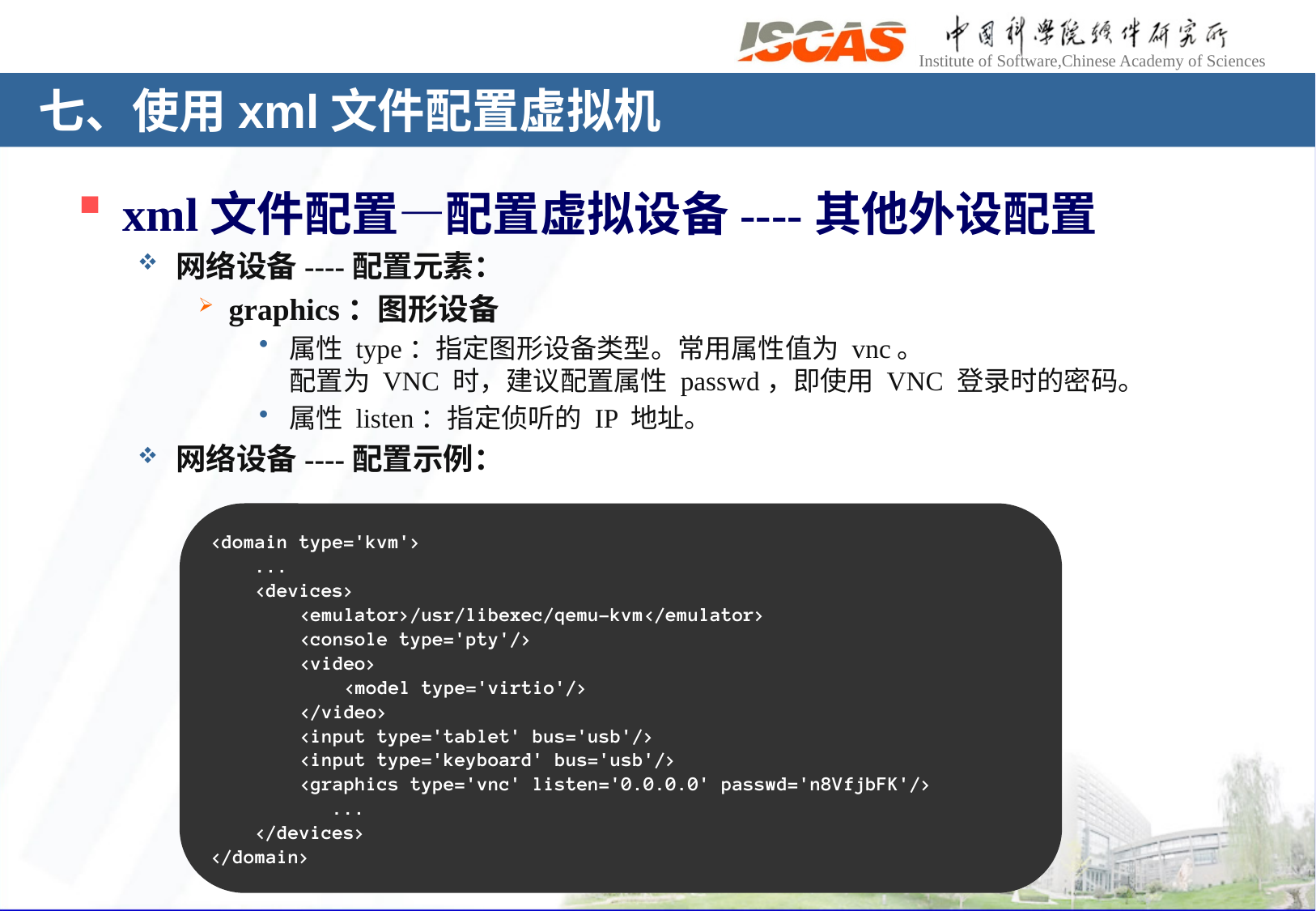

# 七、使用xml文件配置虚拟机
xml文件配置—配置虚拟设备----其他外设配置
网络设备----配置元素：
graphics：图形设备
属性 type：指定图形设备类型。常用属性值为 vnc。
配置为 VNC 时，建议配置属性 passwd，即使用 VNC 登录时的密码。
属性 listen：指定侦听的 IP 地址。
网络设备----配置示例：

<domain type='kvm'>
    ...
    <devices>
        <emulator>/usr/libexec/qemu-kvm</emulator>
        <console type='pty'/>
        <video>
            <model type='virtio'/>
        </video>
        <input type='tablet' bus='usb'/>
        <input type='keyboard' bus='usb'/>
        <graphics type='vnc' listen='0.0.0.0' passwd='n8VfjbFK'/>
	...
    </devices>
</domain>